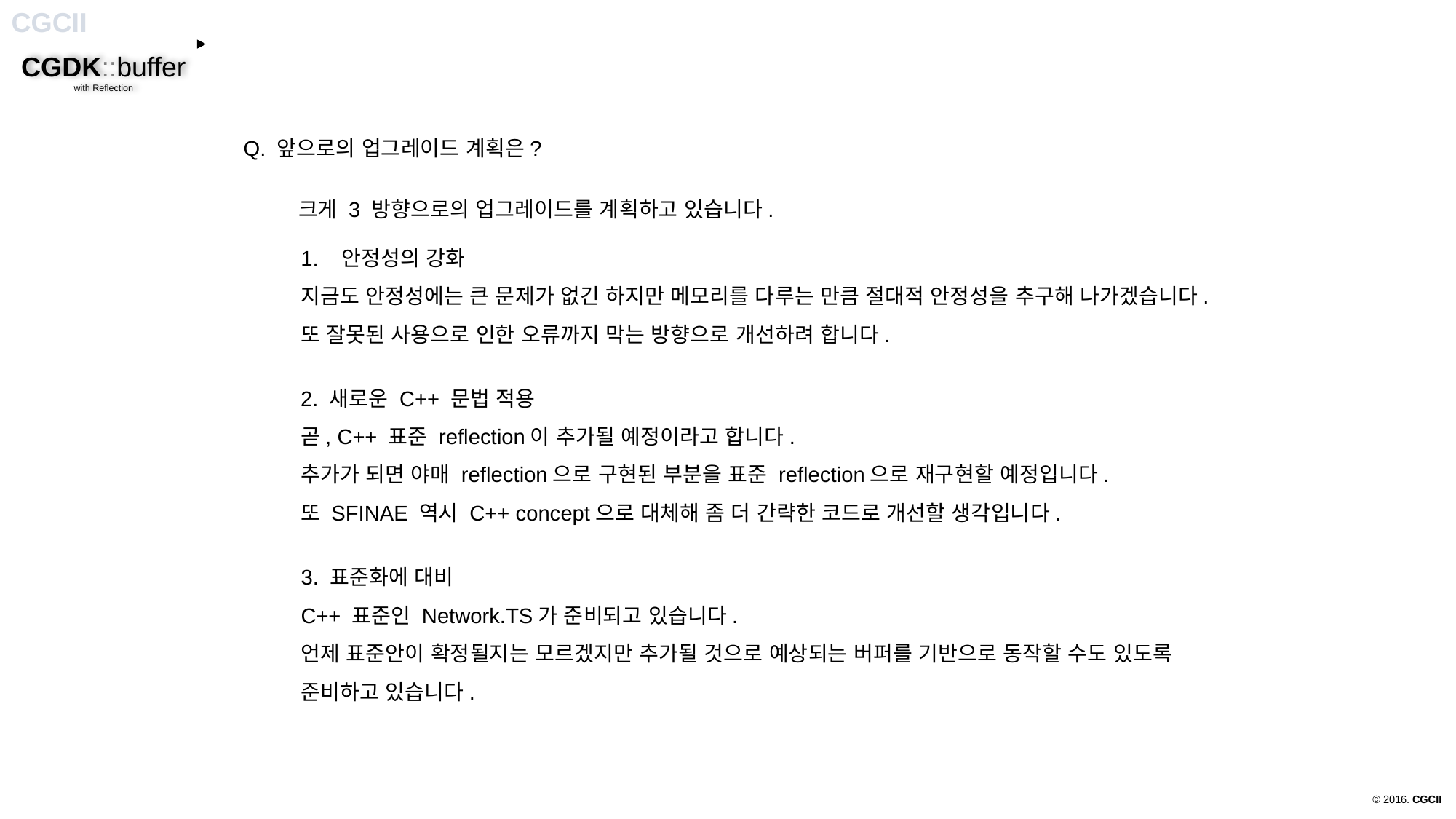

CGCII
CGDK::buffer
with Reflection

Q. 앞으로의 업그레이드 계획은?
크게 3 방향으로의 업그레이드를 계획하고 있습니다.
안정성의 강화
지금도 안정성에는 큰 문제가 없긴 하지만 메모리를 다루는 만큼 절대적 안정성을 추구해 나가겠습니다.
또 잘못된 사용으로 인한 오류까지 막는 방향으로 개선하려 합니다.

2. 새로운 C++ 문법 적용
곧, C++ 표준 reflection이 추가될 예정이라고 합니다.
추가가 되면 야매 reflection으로 구현된 부분을 표준 reflection으로 재구현할 예정입니다.
또 SFINAE 역시 C++ concept으로 대체해 좀 더 간략한 코드로 개선할 생각입니다.
3. 표준화에 대비
C++ 표준인 Network.TS가 준비되고 있습니다.
언제 표준안이 확정될지는 모르겠지만 추가될 것으로 예상되는 버퍼를 기반으로 동작할 수도 있도록 준비하고 있습니다.
© 2016. CGCII